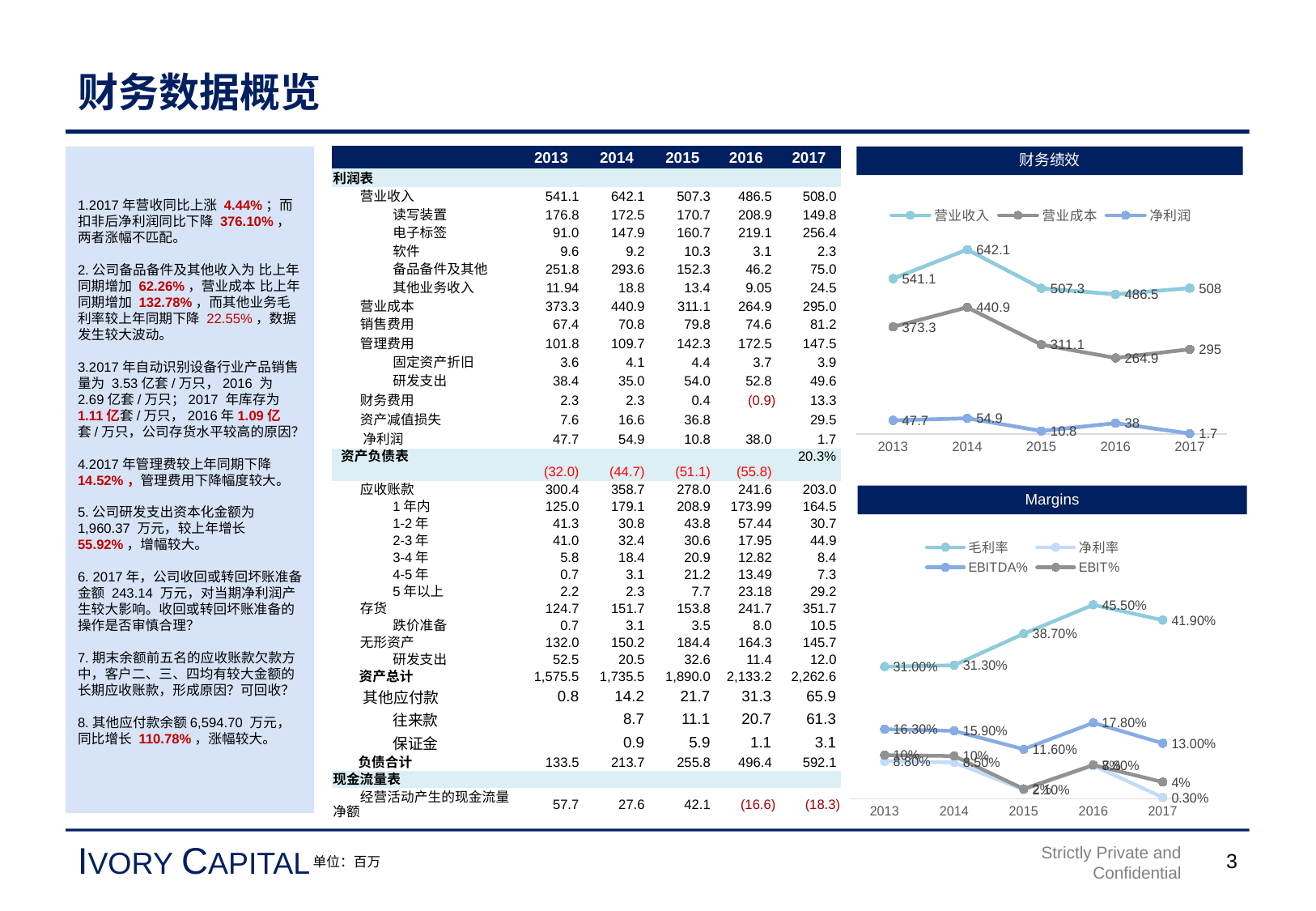

# 财务数据概览
|  | 2013 | 2014 | 2015 | 2016 | 2017 |
| --- | --- | --- | --- | --- | --- |
| 利润表 |  |  |  |  |  |
| 营业收入 | 541.1 | 642.1 | 507.3 | 486.5 | 508.0 |
| 读写装置 | 176.8 | 172.5 | 170.7 | 208.9 | 149.8 |
| 电子标签 | 91.0 | 147.9 | 160.7 | 219.1 | 256.4 |
| 软件 | 9.6 | 9.2 | 10.3 | 3.1 | 2.3 |
| 备品备件及其他 | 251.8 | 293.6 | 152.3 | 46.2 | 75.0 |
| 其他业务收入 | 11.94 | 18.8 | 13.4 | 9.05 | 24.5 |
| 营业成本 | 373.3 | 440.9 | 311.1 | 264.9 | 295.0 |
| 销售费用 | 67.4 | 70.8 | 79.8 | 74.6 | 81.2 |
| 管理费用 | 101.8 | 109.7 | 142.3 | 172.5 | 147.5 |
| 固定资产折旧 | 3.6 | 4.1 | 4.4 | 3.7 | 3.9 |
| 研发支出 | 38.4 | 35.0 | 54.0 | 52.8 | 49.6 |
| 财务费用 | 2.3 | 2.3 | 0.4 | (0.9) | 13.3 |
| 资产减值损失 | 7.6 | 16.6 | 36.8 |  | 29.5 |
| 净利润 | 47.7 | 54.9 | 10.8 | 38.0 | 1.7 |
| 资产负债表 | (32.0) | (44.7) | (51.1) | (55.8) | 20.3% |
| 应收账款 | 300.4 | 358.7 | 278.0 | 241.6 | 203.0 |
| 1年内 | 125.0 | 179.1 | 208.9 | 173.99 | 164.5 |
| 1-2年 | 41.3 | 30.8 | 43.8 | 57.44 | 30.7 |
| 2-3年 | 41.0 | 32.4 | 30.6 | 17.95 | 44.9 |
| 3-4年 | 5.8 | 18.4 | 20.9 | 12.82 | 8.4 |
| 4-5年 | 0.7 | 3.1 | 21.2 | 13.49 | 7.3 |
| 5年以上 | 2.2 | 2.3 | 7.7 | 23.18 | 29.2 |
| 存货 | 124.7 | 151.7 | 153.8 | 241.7 | 351.7 |
| 跌价准备 | 0.7 | 3.1 | 3.5 | 8.0 | 10.5 |
| 无形资产 | 132.0 | 150.2 | 184.4 | 164.3 | 145.7 |
| 研发支出 | 52.5 | 20.5 | 32.6 | 11.4 | 12.0 |
| 资产总计 | 1,575.5 | 1,735.5 | 1,890.0 | 2,133.2 | 2,262.6 |
| 其他应付款 | 0.8 | 14.2 | 21.7 | 31.3 | 65.9 |
| 往来款 |  | 8.7 | 11.1 | 20.7 | 61.3 |
| 保证金 |  | 0.9 | 5.9 | 1.1 | 3.1 |
| 负债合计 | 133.5 | 213.7 | 255.8 | 496.4 | 592.1 |
| 现金流量表 |  |  |  |  |  |
| 经营活动产生的现金流量净额 | 57.7 | 27.6 | 42.1 | (16.6) | (18.3) |
|  |  |  |  |  |  |
1.2017年营收同比上涨 4.44%；而扣非后净利润同比下降 376.10%，两者涨幅不匹配。

2.公司备品备件及其他收入为 比上年同期增加 62.26%，营业成本 比上年同期增加 132.78%，而其他业务毛利率较上年同期下降 22.55%，数据发生较大波动。

3.2017年自动识别设备行业产品销售量为 3.53亿套/万只，2016 为2.69亿套/万只；2017 年库存为 1.11亿套/万只，2016年1.09亿套/万只，公司存货水平较高的原因？

4.2017年管理费较上年同期下降14.52%，管理费用下降幅度较大。

5.公司研发支出资本化金额为 1,960.37 万元，较上年增长55.92%，增幅较大。

6. 2017年，公司收回或转回坏账准备金额 243.14 万元，对当期净利润产生较大影响。收回或转回坏账准备的操作是否审慎合理？

7.期末余额前五名的应收账款欠款方中，客户二、三、四均有较大金额的长期应收账款，形成原因？可回收？

8.其他应付款余额6,594.70 万元，同比增长 110.78%，涨幅较大。

财务绩效

### Chart

| Category | 营业收入 | 营业成本 | 净利润 |
|---|---|---|---|
| 2013 | 541.1 | 373.3 | 47.7 |
| 2014 | 642.1 | 440.9 | 54.9 |
| 2015 | 507.3 | 311.1 | 10.8 |
| 2016 | 486.5 | 264.9 | 38.0 |
| 2017 | 508.0 | 295.0 | 1.7 |
Margins

### Chart

| Category | 毛利率 | 净利率 | EBITDA% | EBIT% |
|---|---|---|---|---|
| 2013 | 0.31 | 0.088 | 0.163 | 0.102 |
| 2014 | 0.313 | 0.085 | 0.159 | 0.1 |
| 2015 | 0.387 | 0.021 | 0.116 | 0.023 |
| 2016 | 0.455 | 0.078 | 0.178 | 0.079 |
| 2017 | 0.419 | 0.003 | 0.13 | 0.039 |
3
单位：百万